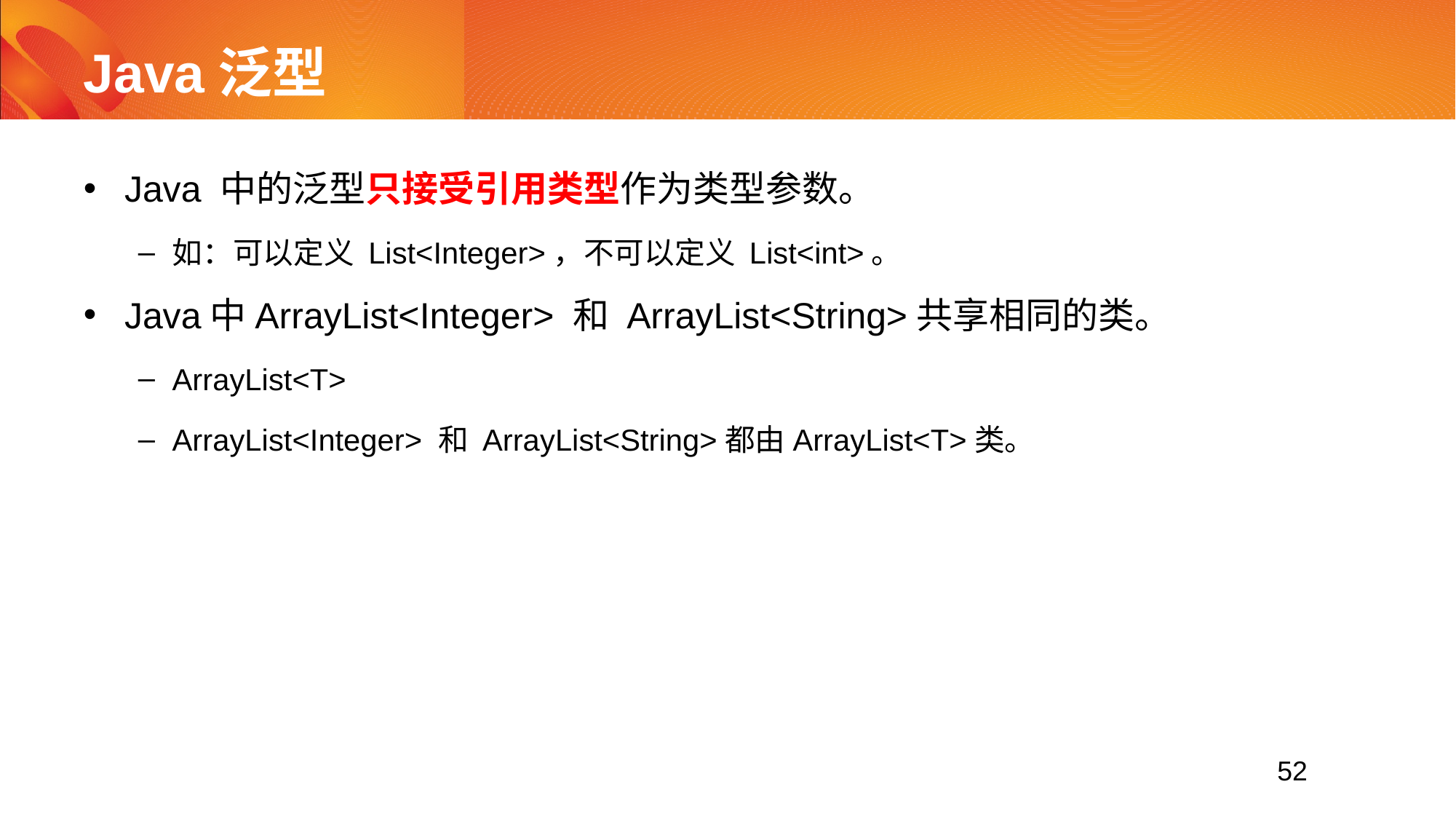

# Java泛型
Java 中的泛型只接受引用类型作为类型参数。
如：可以定义 List<Integer>，不可以定义 List<int>。
Java中ArrayList<Integer> 和 ArrayList<String>共享相同的类。
ArrayList<T>
ArrayList<Integer> 和 ArrayList<String>都由ArrayList<T>类。